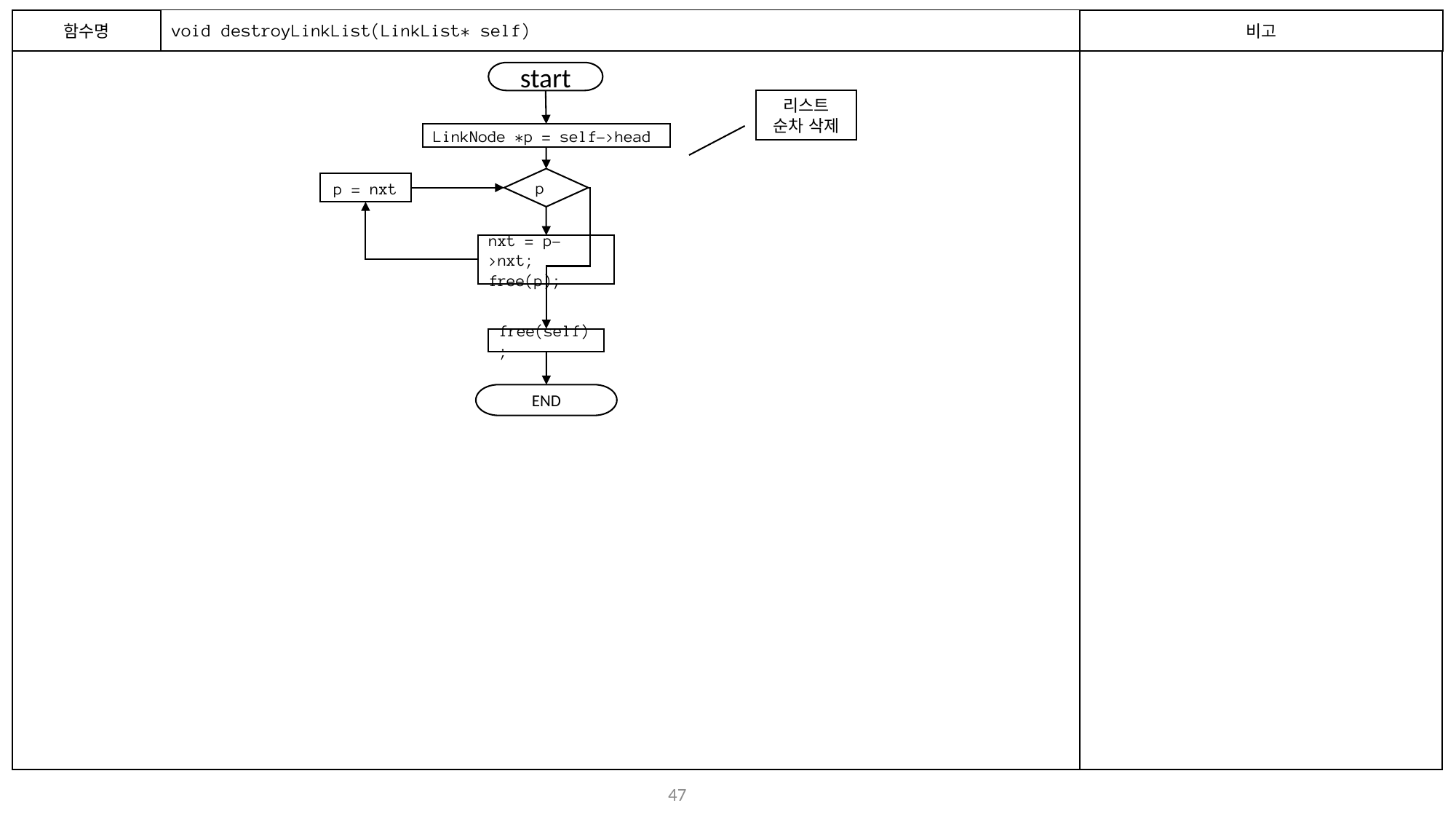

함수명
# void destroyLinkList(LinkList* self)
비고

start
리스트 순차 삭제
LinkNode *p = self->head
p
p = nxt
nxt = p->nxt;
free(p);
free(self);
END
47